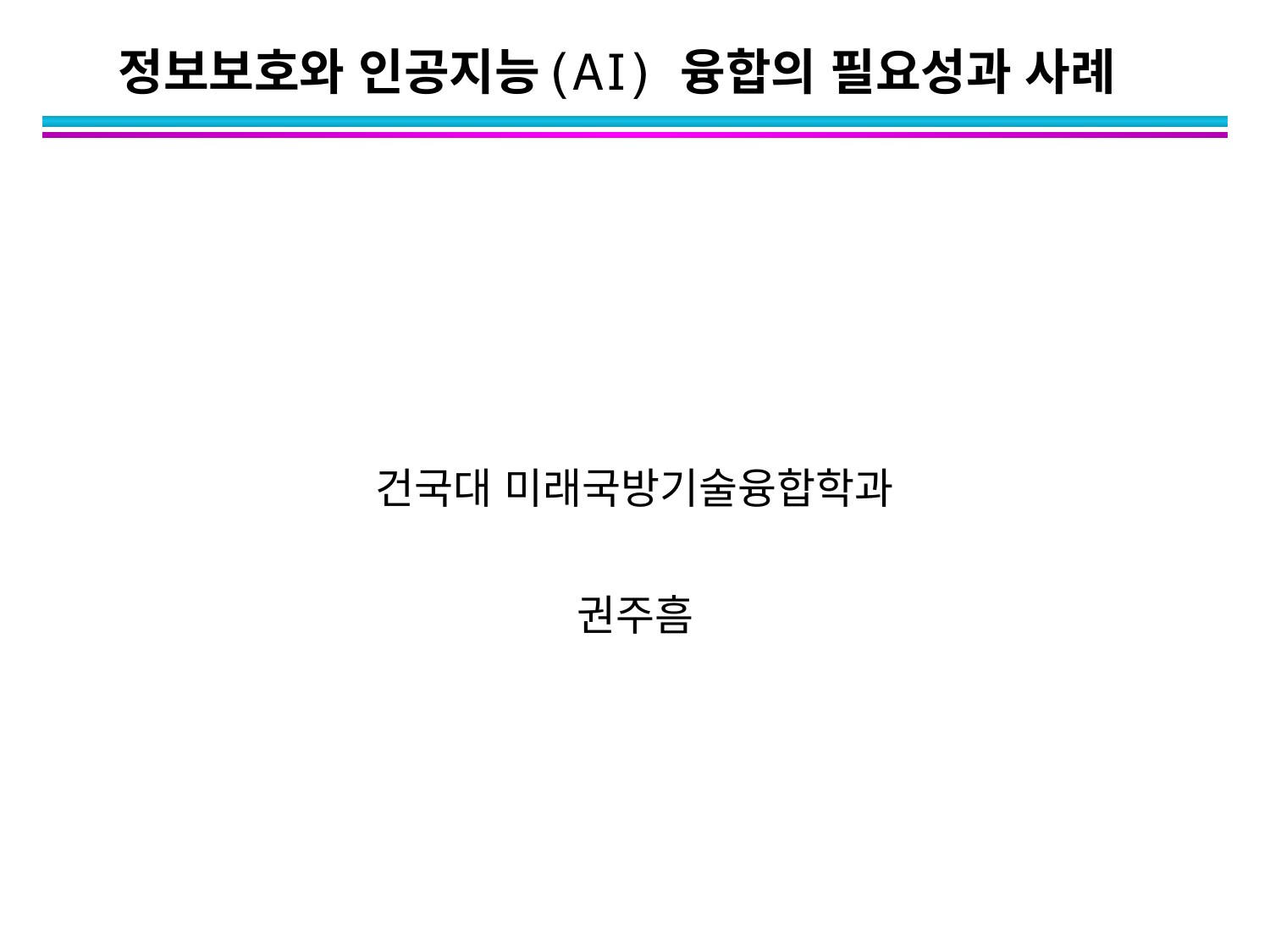

정보보호와 인공지능(AI) 융합의 필요성과 사례
# 건국대 미래국방기술융합학과 권주흠